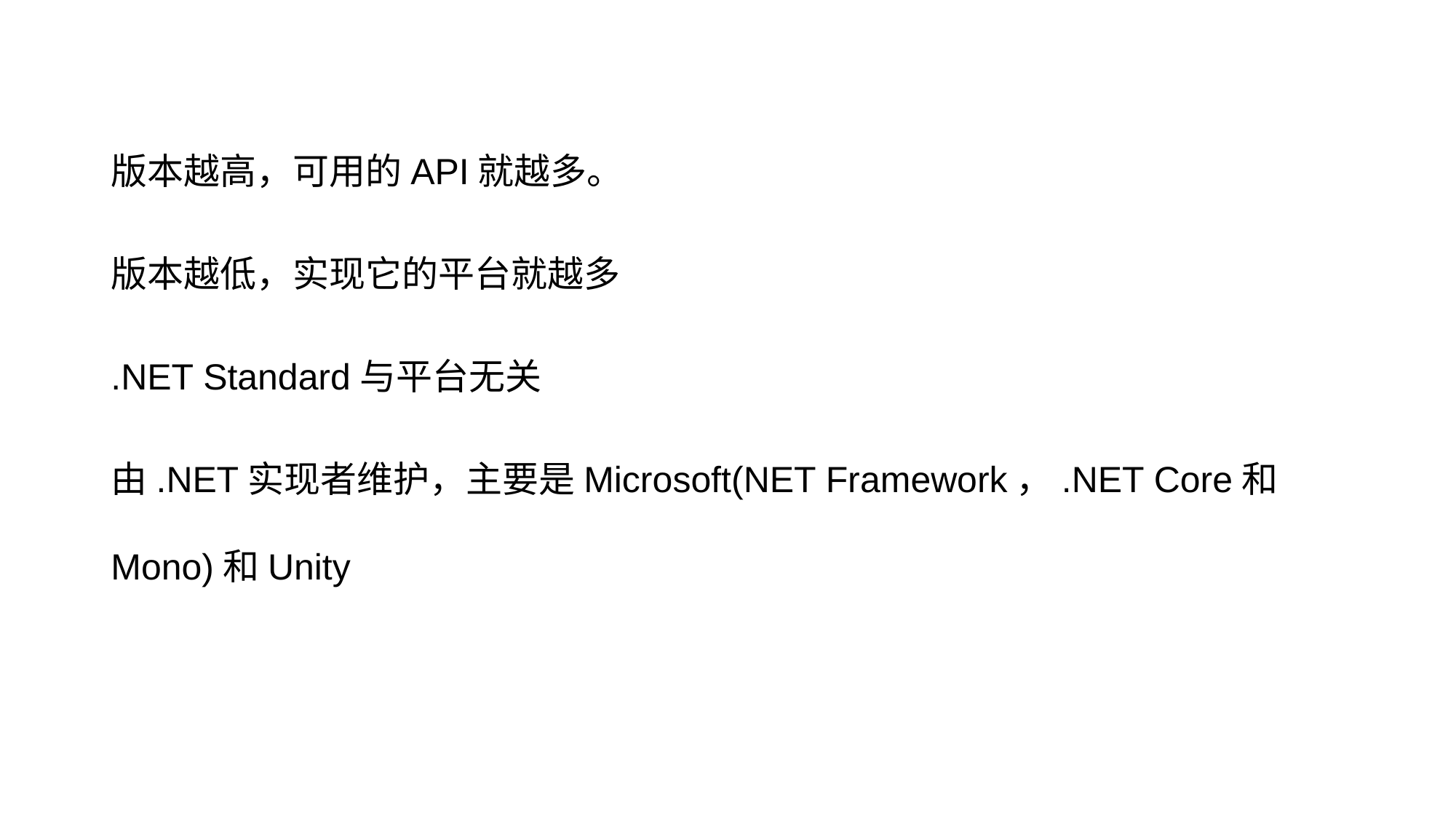

版本越高，可用的API就越多。
版本越低，实现它的平台就越多
.NET Standard与平台无关
由.NET实现者维护，主要是Microsoft(NET Framework，.NET Core和Mono)和Unity